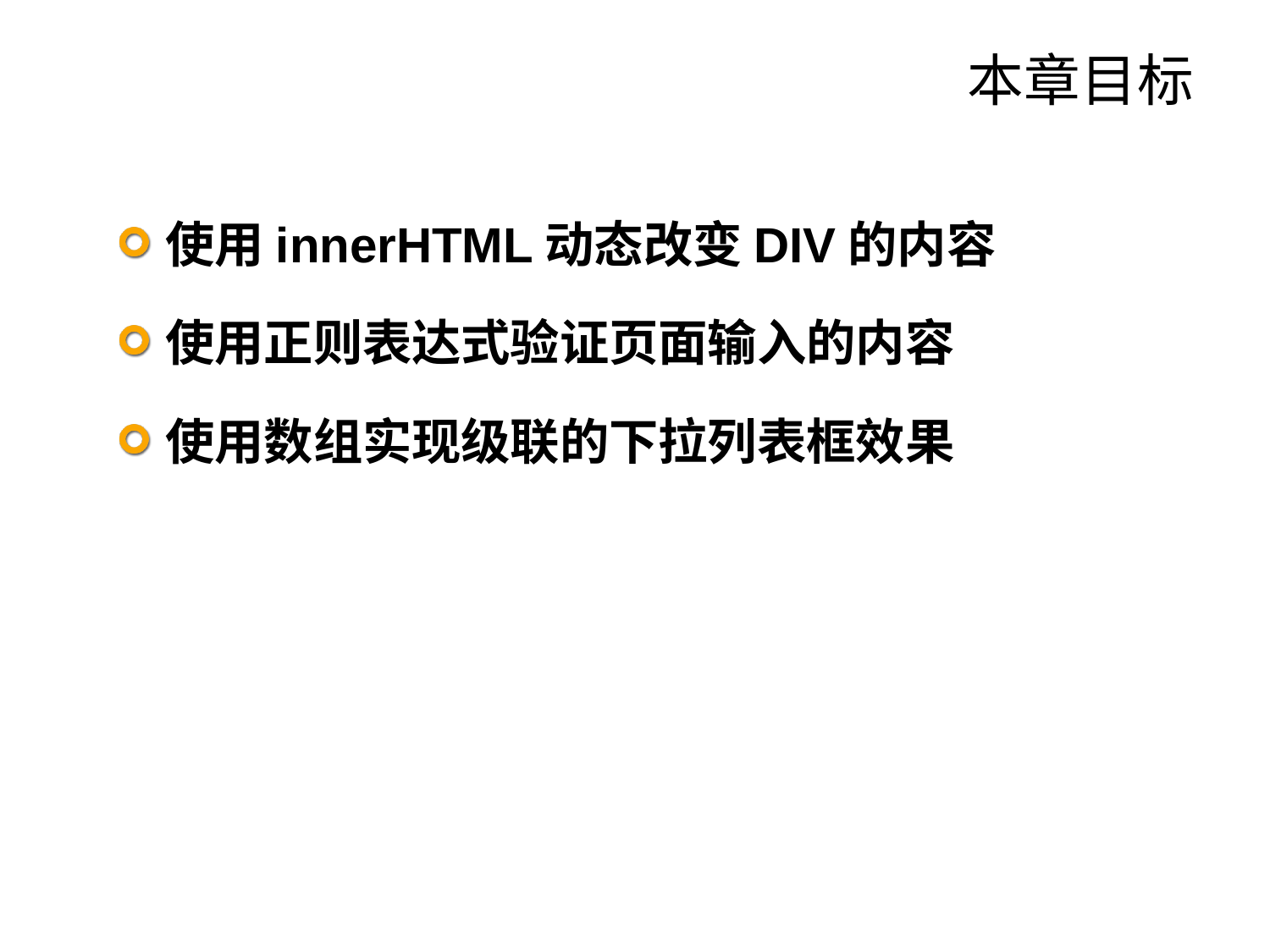

# 本章目标
使用innerHTML动态改变DIV的内容
使用正则表达式验证页面输入的内容
使用数组实现级联的下拉列表框效果